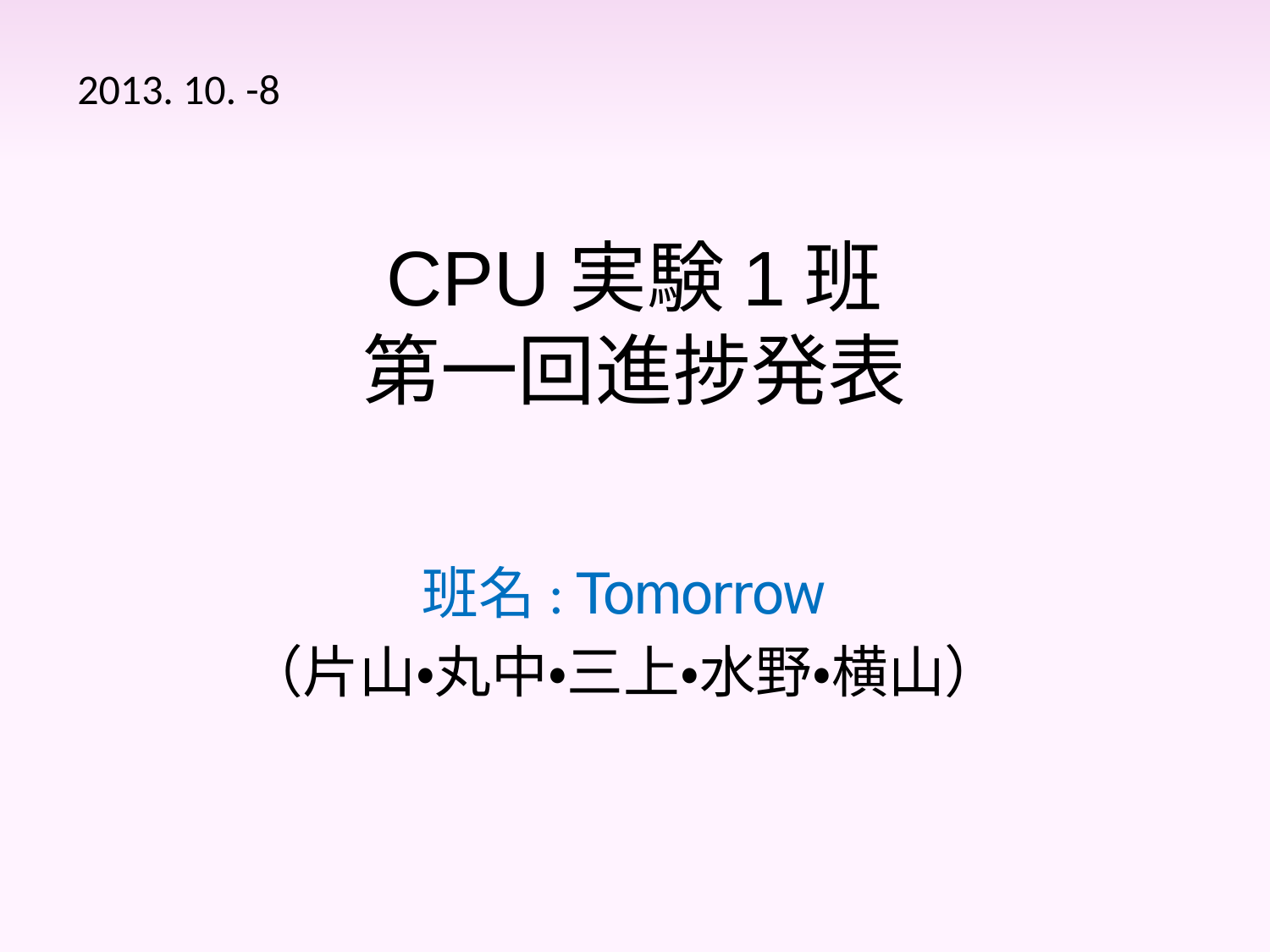

2013. 10. -8
# CPU実験1班 第一回進捗発表

班名: Tomorrow
（片山・丸中・三上・水野・横山）